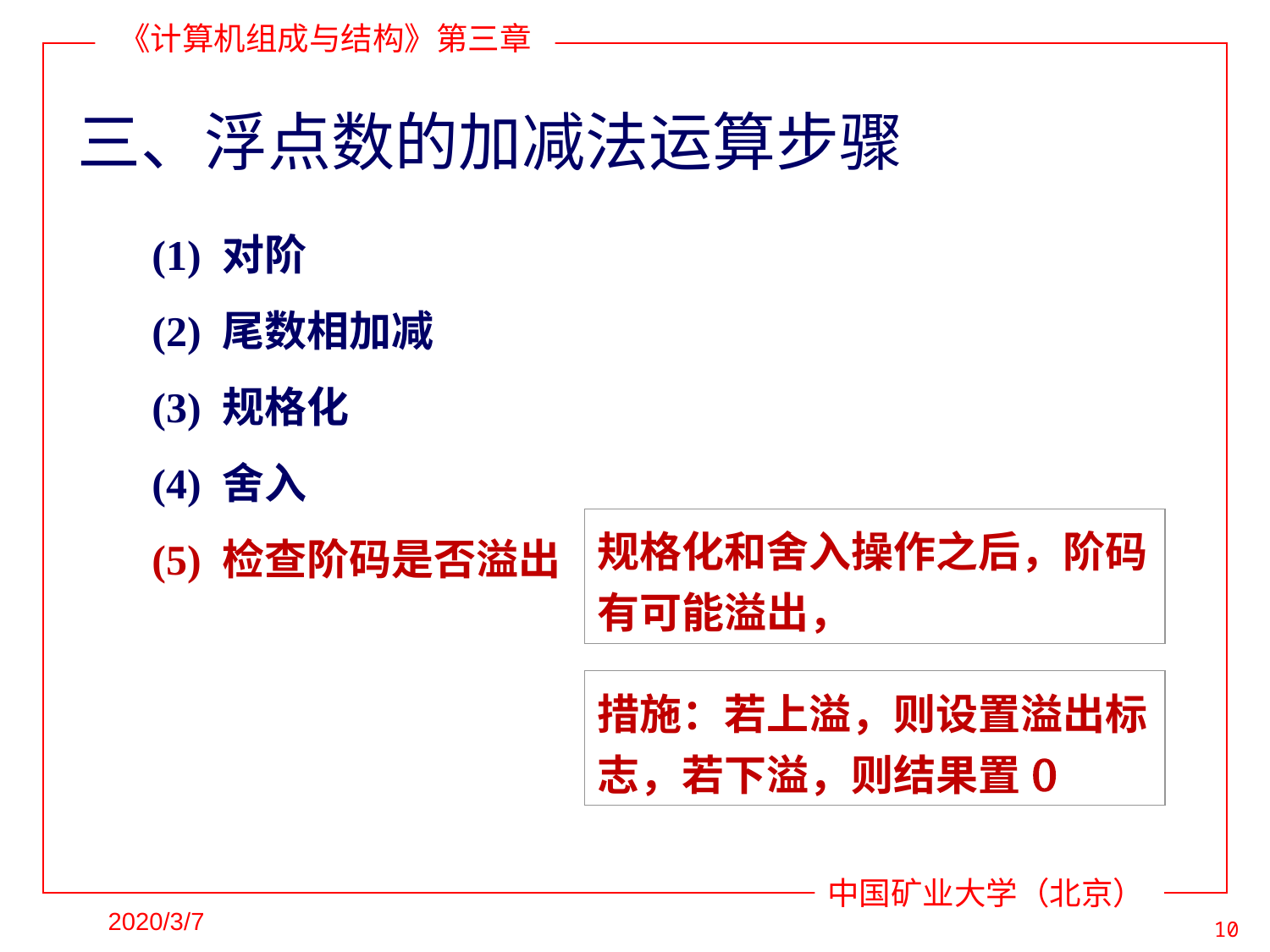

# 三、浮点数的加减法运算步骤
       (1) 对阶
       (2) 尾数相加减
       (3) 规格化
       (4) 舍入
       (5) 检查阶码是否溢出

规格化和舍入操作之后，阶码有可能溢出，
措施：若上溢，则设置溢出标志，若下溢，则结果置0
2020/3/7